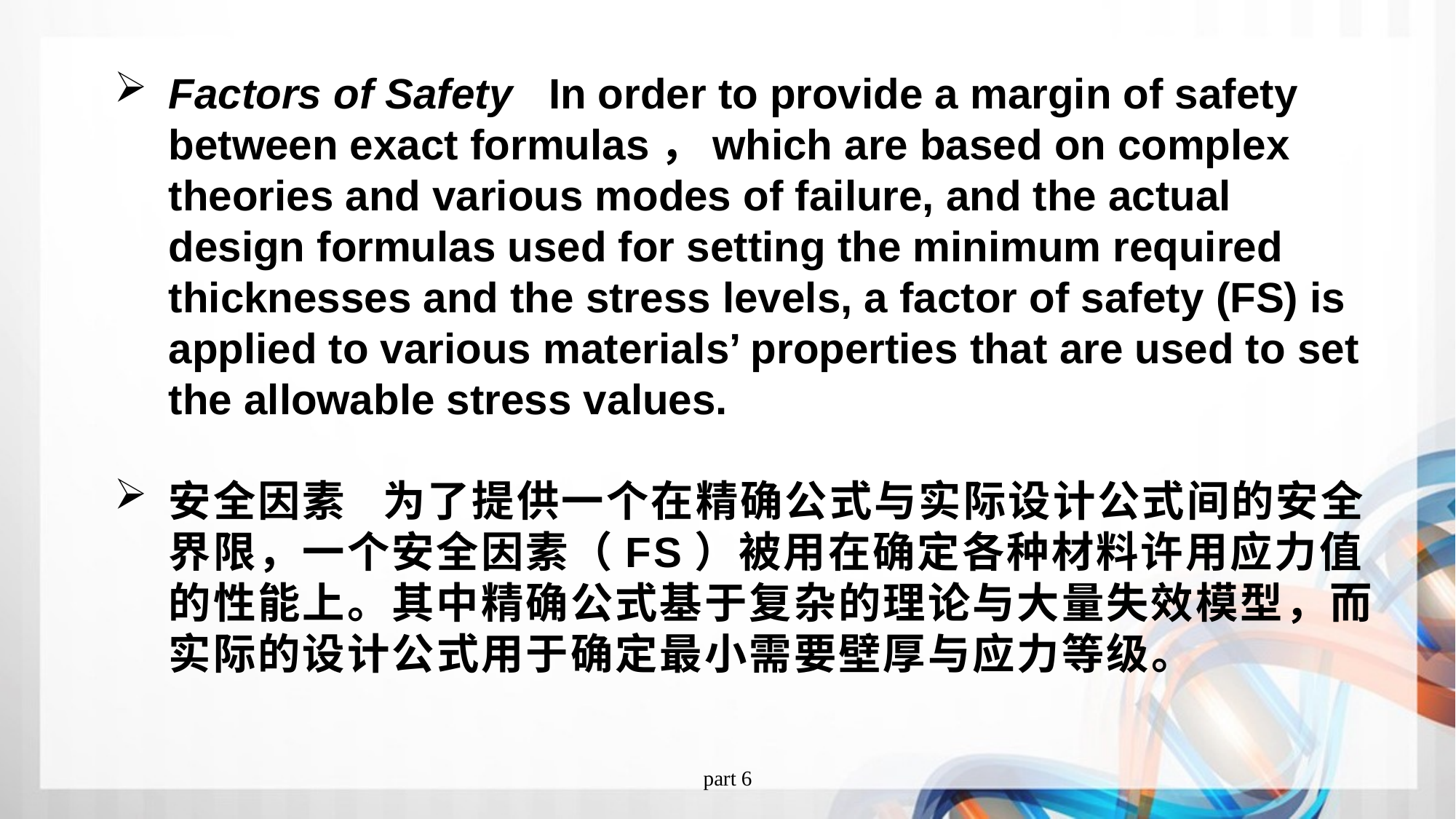

Factors of Safety   In order to provide a margin of safety between exact formulas，which are based on complex theories and various modes of failure, and the actual design formulas used for setting the minimum required thicknesses and the stress levels, a factor of safety (FS) is applied to various materials’ properties that are used to set the allowable stress values.

安全因素   为了提供一个在精确公式与实际设计公式间的安全界限，一个安全因素（FS）被用在确定各种材料许用应力值的性能上。其中精确公式基于复杂的理论与大量失效模型，而实际的设计公式用于确定最小需要壁厚与应力等级。
part 6